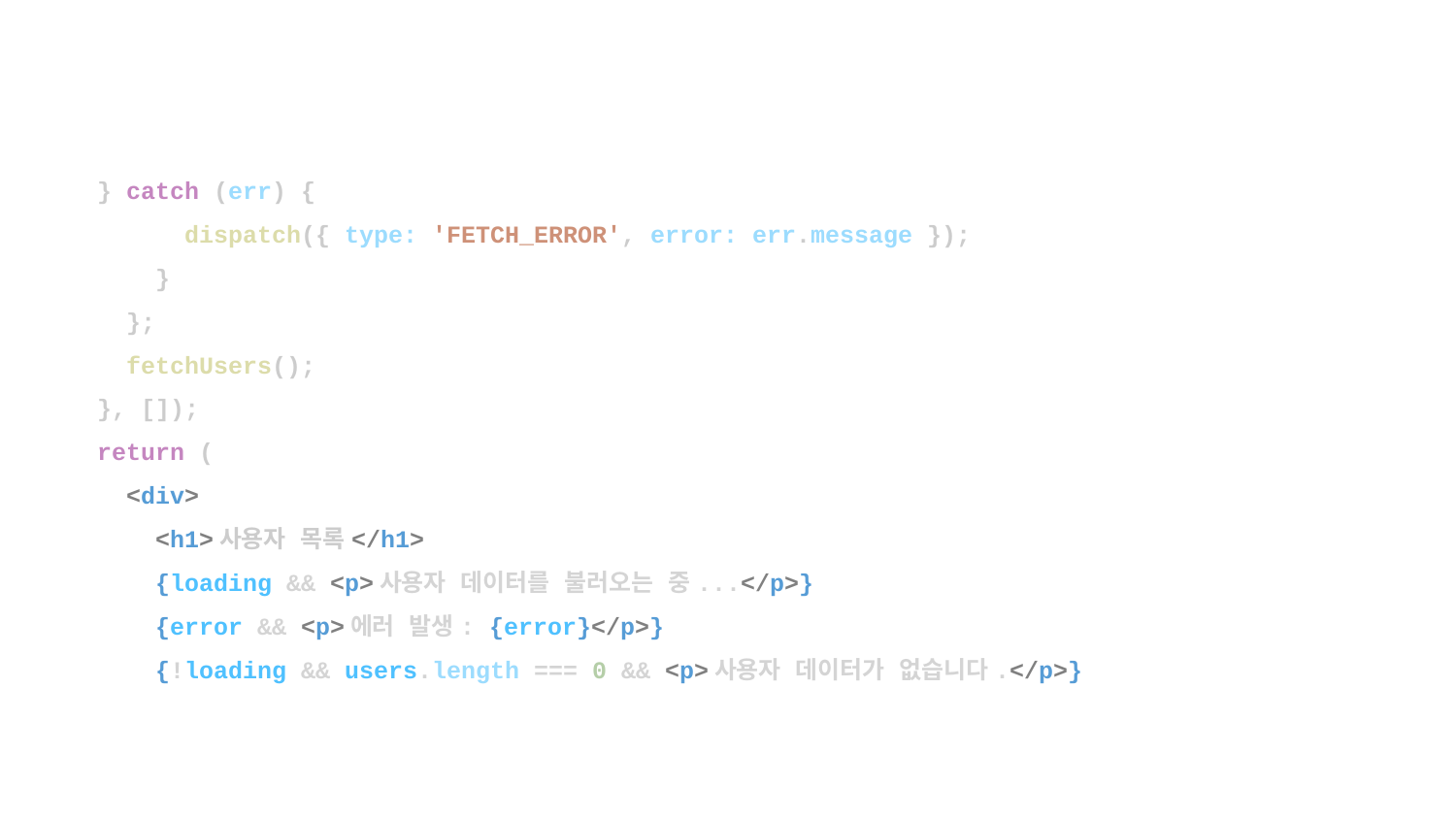

} catch (err) {
       dispatch({ type: 'FETCH_ERROR', error: err.message });
     }
   };
   fetchUsers();
 }, []);
 return (
   <div>
     <h1>사용자 목록</h1>
     {loading && <p>사용자 데이터를 불러오는 중...</p>}
     {error && <p>에러 발생: {error}</p>}
     {!loading && users.length === 0 && <p>사용자 데이터가 없습니다.</p>}